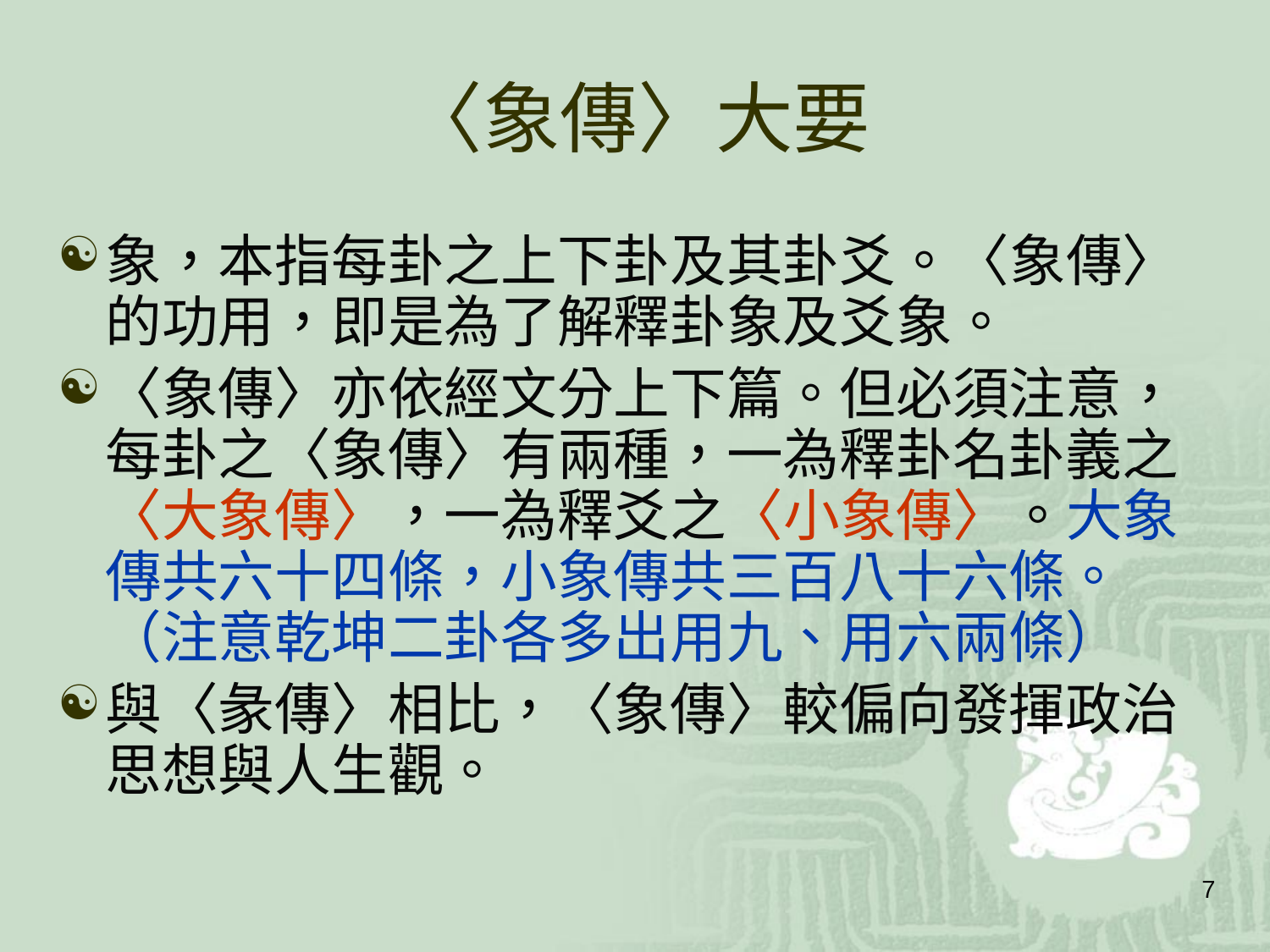

# 〈象傳〉大要
象，本指每卦之上下卦及其卦爻。〈象傳〉的功用，即是為了解釋卦象及爻象。
〈象傳〉亦依經文分上下篇。但必須注意，每卦之〈象傳〉有兩種，一為釋卦名卦義之〈大象傳〉，一為釋爻之〈小象傳〉。大象傳共六十四條，小象傳共三百八十六條。（注意乾坤二卦各多出用九、用六兩條）
與〈彖傳〉相比，〈象傳〉較偏向發揮政治思想與人生觀。
7